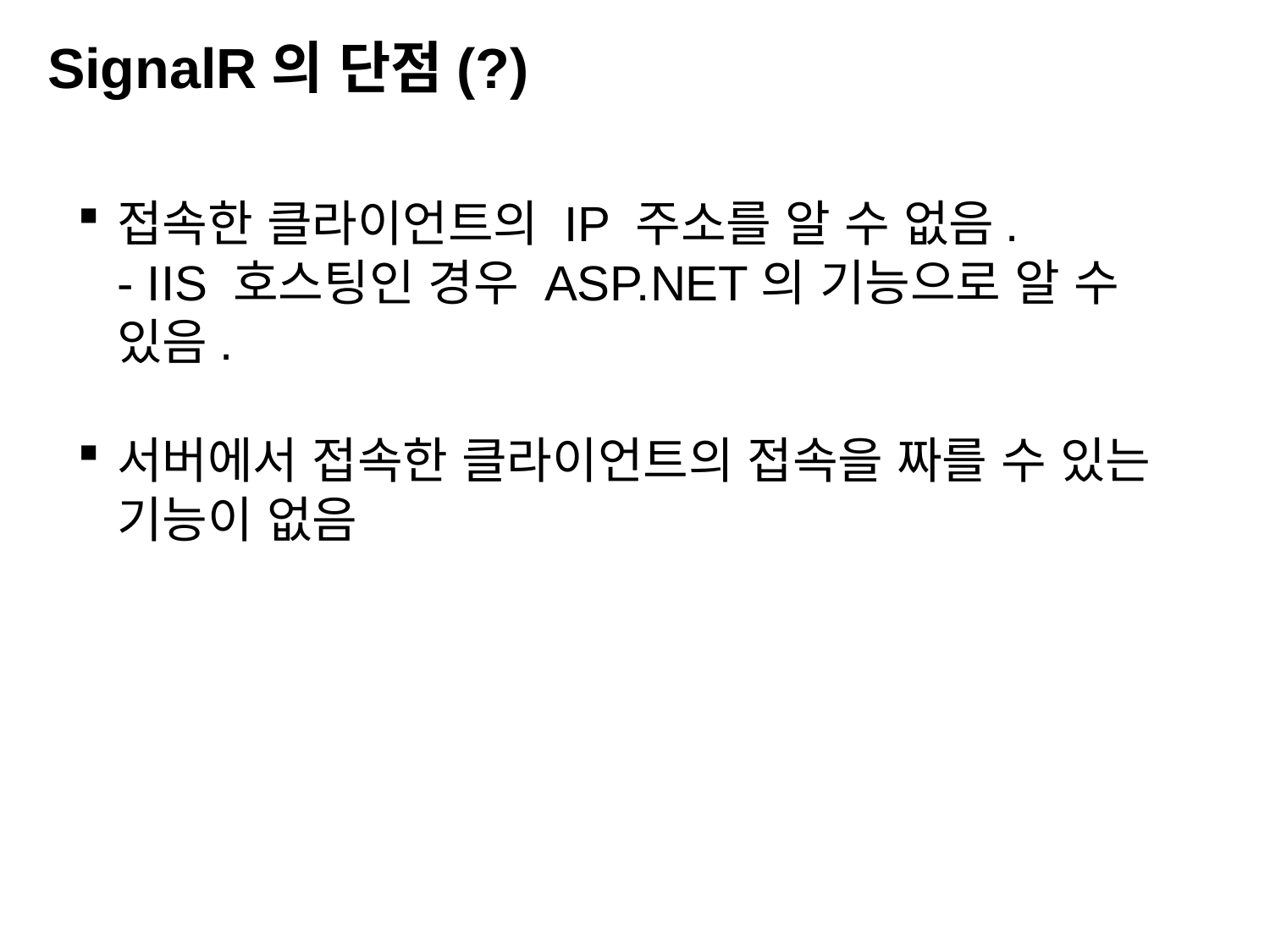

SignalR의 단점(?)
접속한 클라이언트의 IP 주소를 알 수 없음.
- IIS 호스팅인 경우 ASP.NET의 기능으로 알 수 있음.
서버에서 접속한 클라이언트의 접속을 짜를 수 있는 기능이 없음